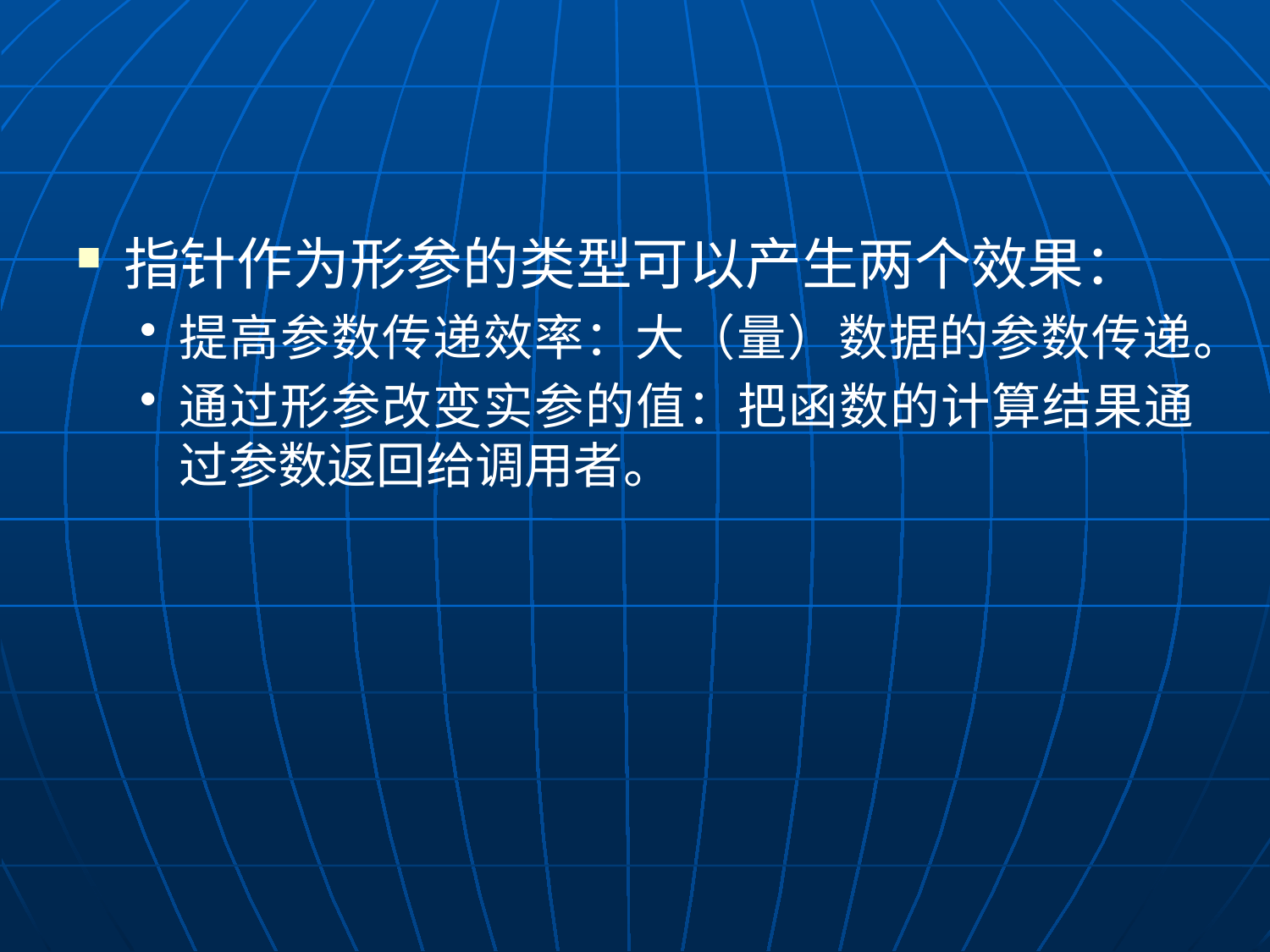

#
指针作为形参的类型可以产生两个效果：
提高参数传递效率：大（量）数据的参数传递。
通过形参改变实参的值：把函数的计算结果通过参数返回给调用者。